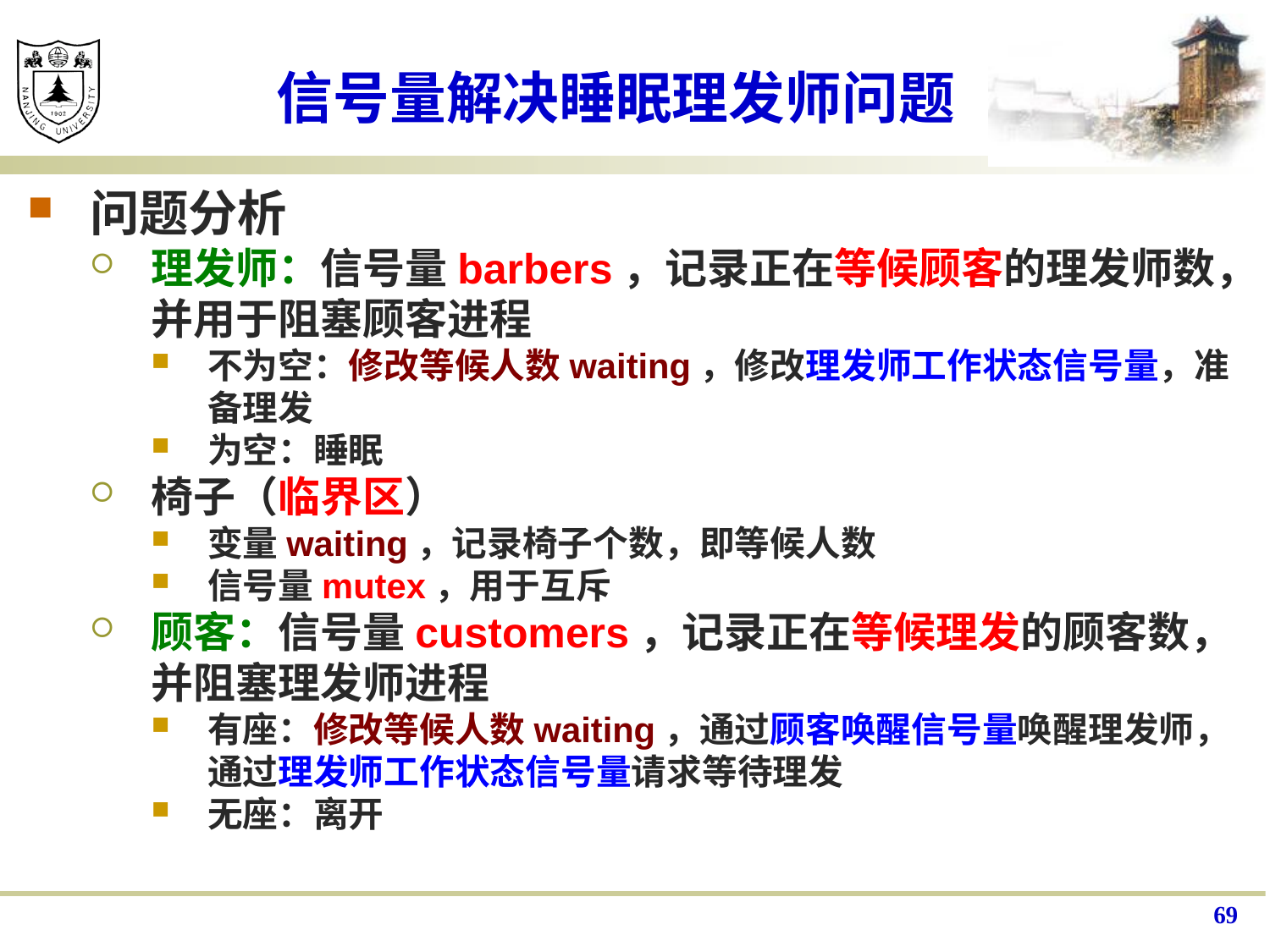

# 信号量解决睡眠理发师问题
问题分析
理发师：信号量barbers，记录正在等候顾客的理发师数，并用于阻塞顾客进程
不为空：修改等候人数waiting，修改理发师工作状态信号量，准备理发
为空：睡眠
椅子（临界区）
变量waiting，记录椅子个数，即等候人数
信号量mutex，用于互斥
顾客：信号量customers，记录正在等候理发的顾客数，并阻塞理发师进程
有座：修改等候人数waiting，通过顾客唤醒信号量唤醒理发师，通过理发师工作状态信号量请求等待理发
无座：离开

69